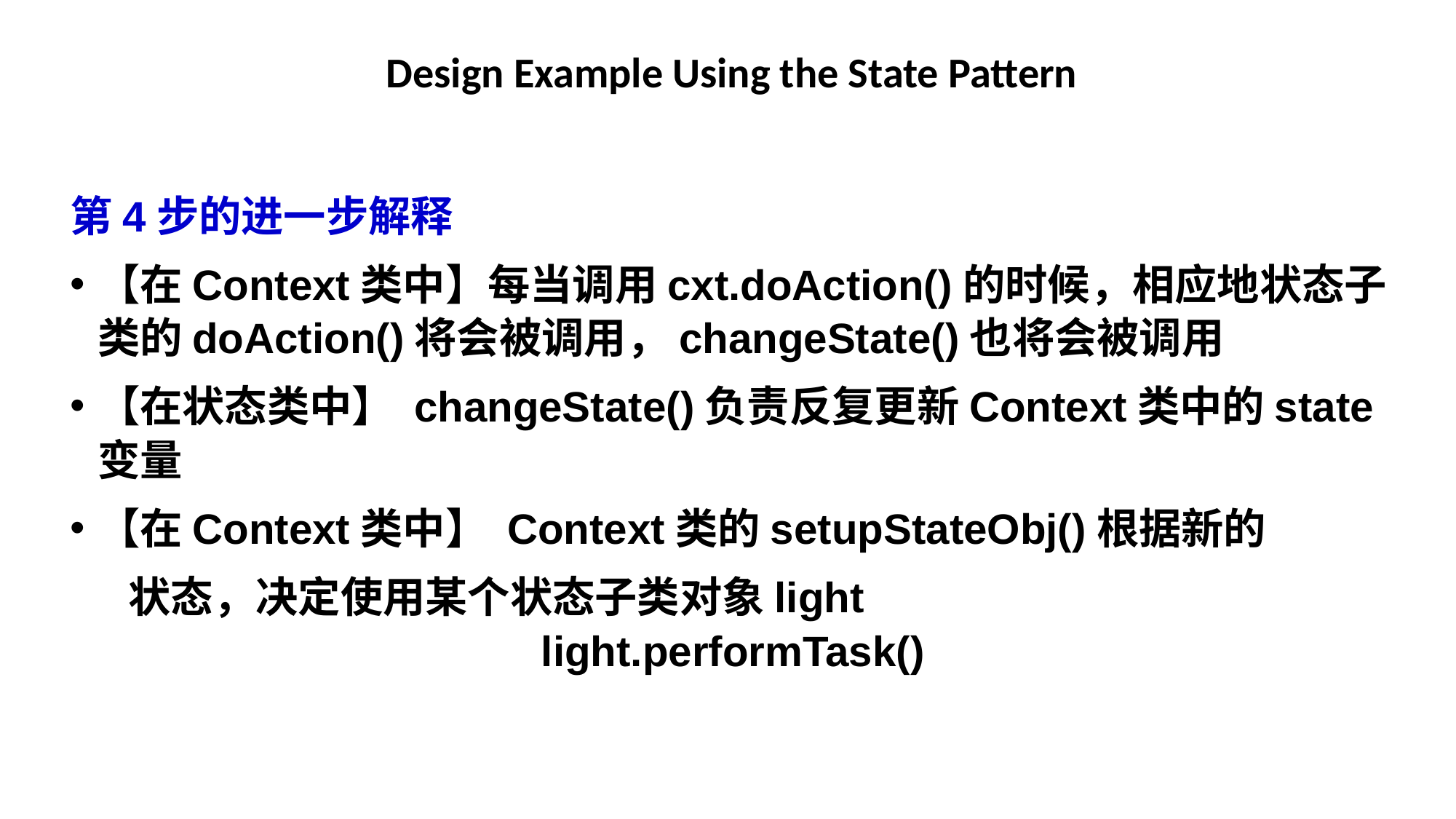

Design Example Using the State Pattern
第4步的进一步解释
【在Context类中】每当调用cxt.doAction()的时候，相应地状态子类的doAction()将会被调用，changeState()也将会被调用
【在状态类中】 changeState()负责反复更新Context类中的state变量
【在Context类中】 Context类的setupStateObj()根据新的
     状态，决定使用某个状态子类对象light
light.performTask()